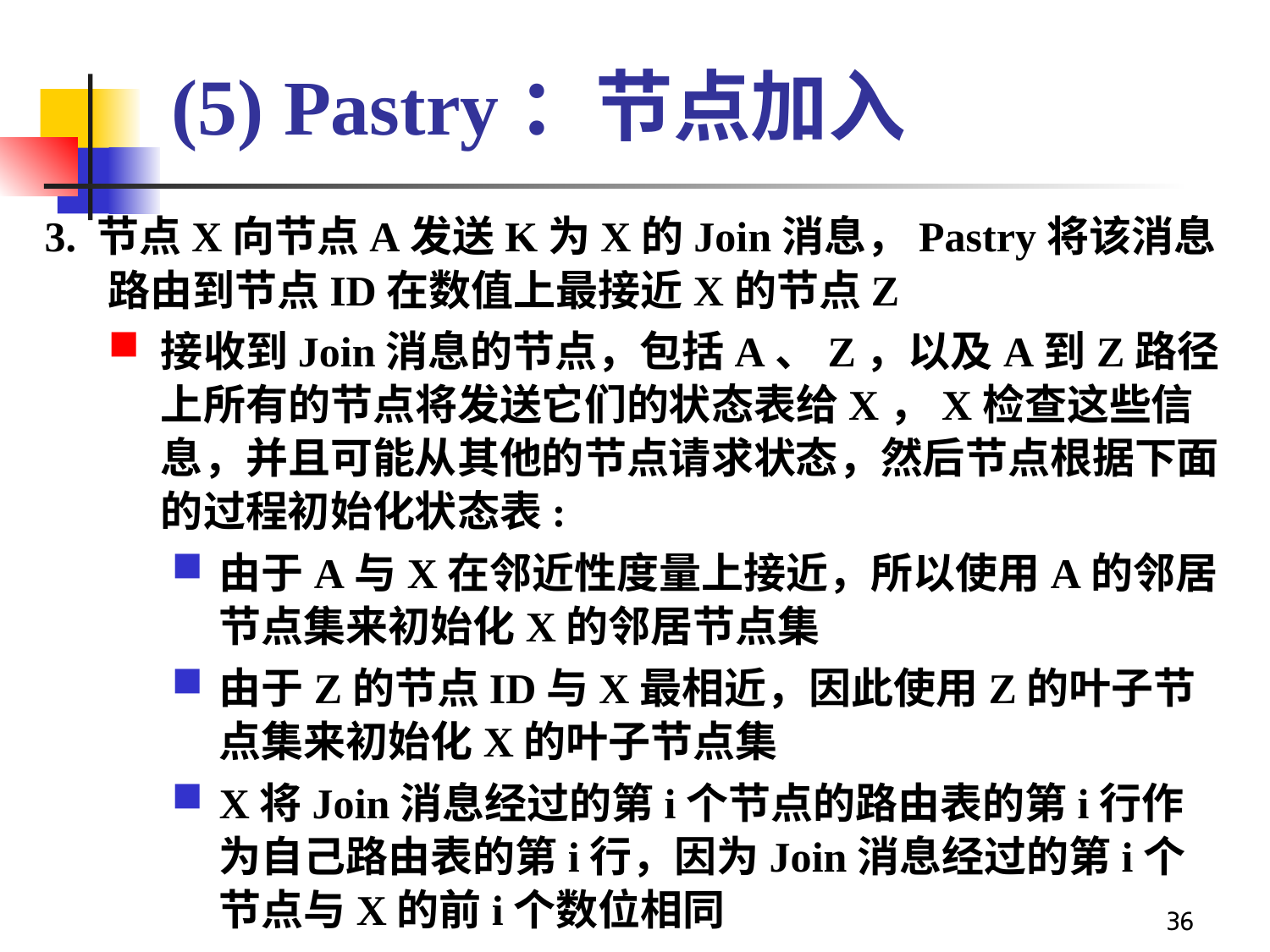

# (5) Pastry：节点加入
3. 节点X向节点A发送K为X的Join消息，Pastry将该消息路由到节点ID在数值上最接近X的节点Z
接收到Join消息的节点，包括A、Z，以及A到Z路径上所有的节点将发送它们的状态表给X，X检查这些信息，并且可能从其他的节点请求状态，然后节点根据下面的过程初始化状态表:
由于A与X在邻近性度量上接近，所以使用A的邻居节点集来初始化X的邻居节点集
由于Z的节点ID与X最相近，因此使用Z的叶子节点集来初始化X的叶子节点集
X将Join消息经过的第i个节点的路由表的第i行作为自己路由表的第i行，因为Join消息经过的第i个节点与X的前i个数位相同
36